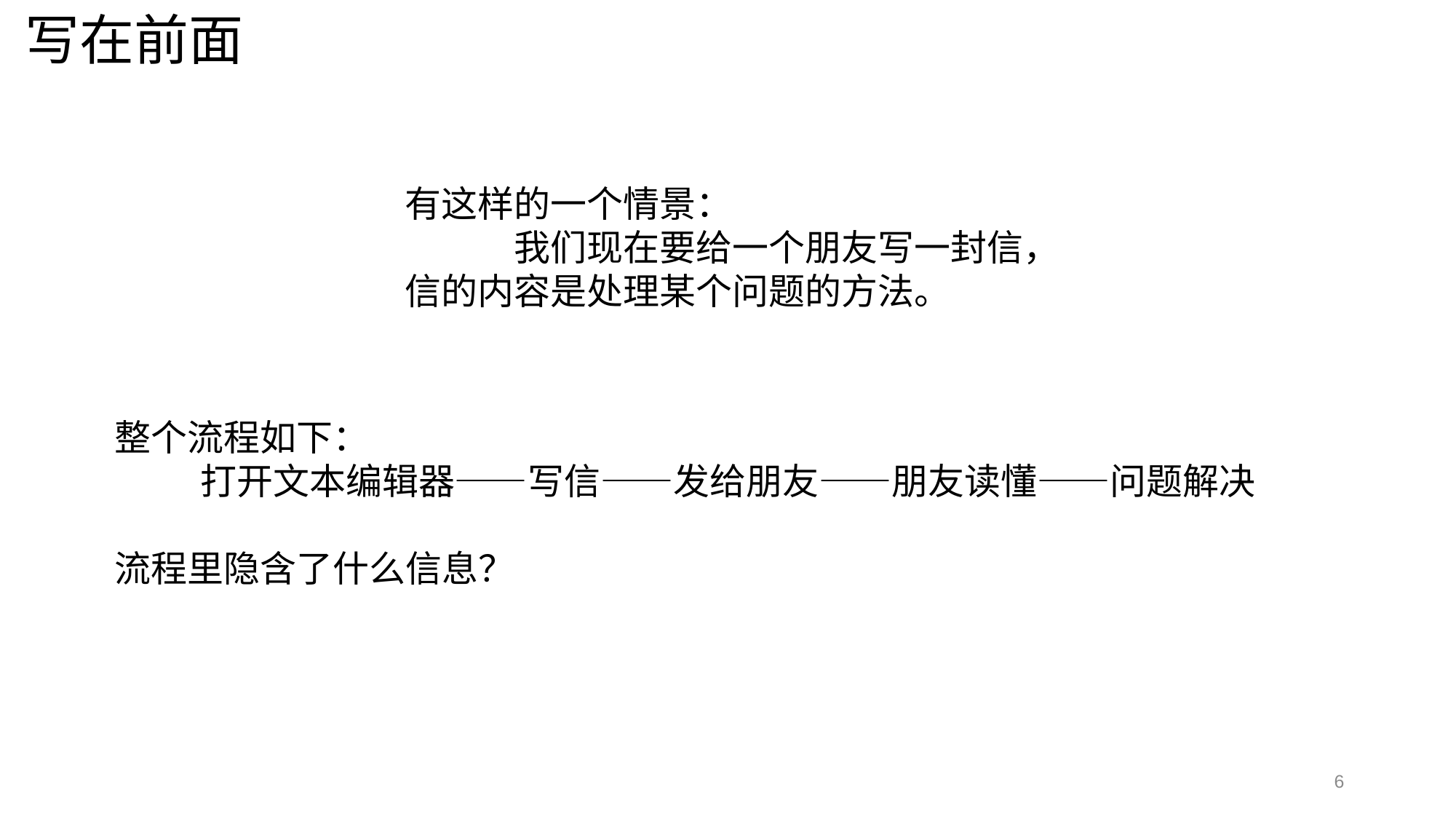

写在前面
有这样的一个情景：
	我们现在要给一个朋友写一封信，信的内容是处理某个问题的方法。
整个流程如下：
打开文本编辑器——写信——发给朋友——朋友读懂——问题解决

流程里隐含了什么信息？
6